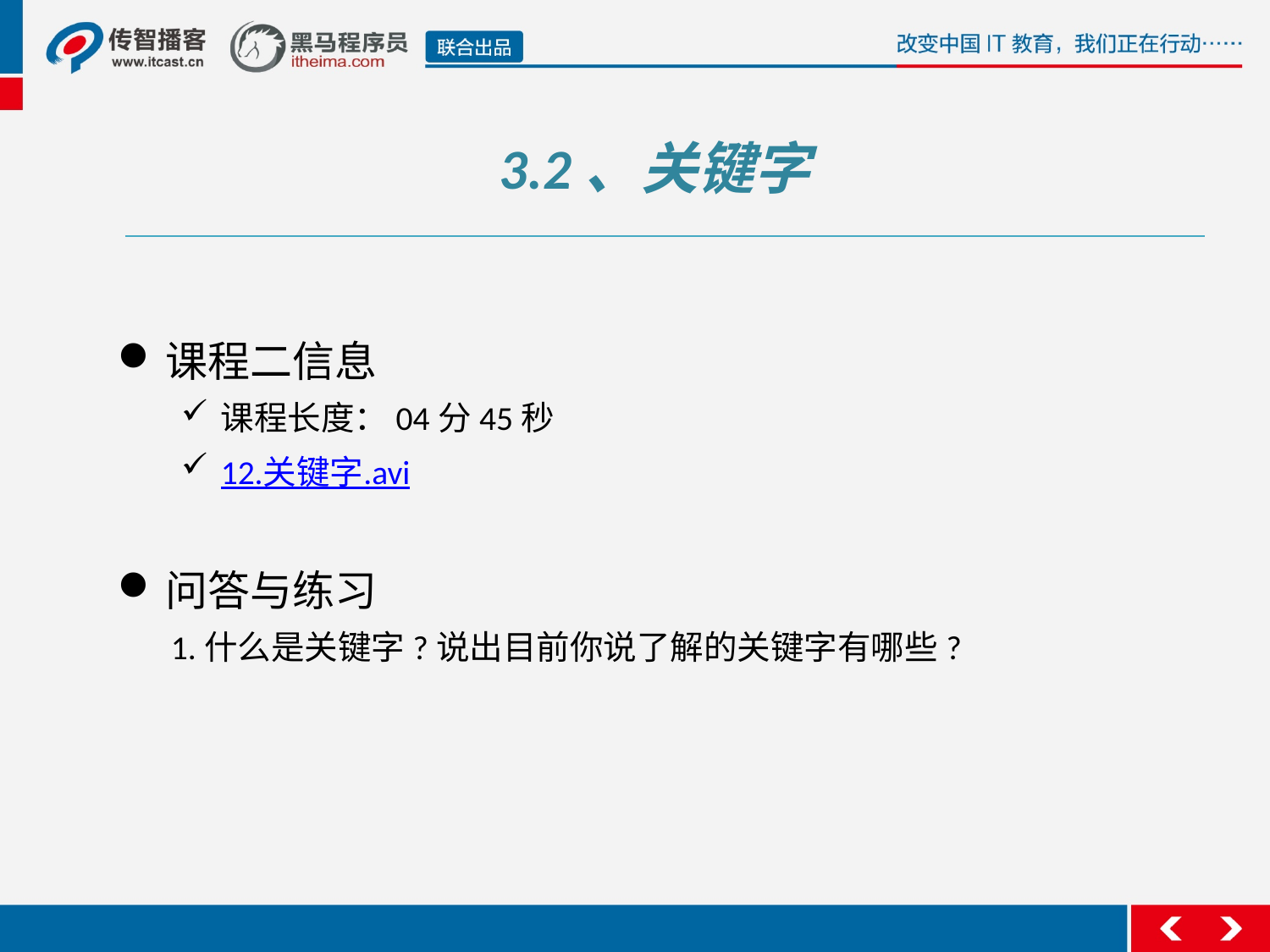

3.2、关键字

课程二信息
课程长度：04分45秒
12.关键字.avi

问答与练习
       1.什么是关键字?说出目前你说了解的关键字有哪些?